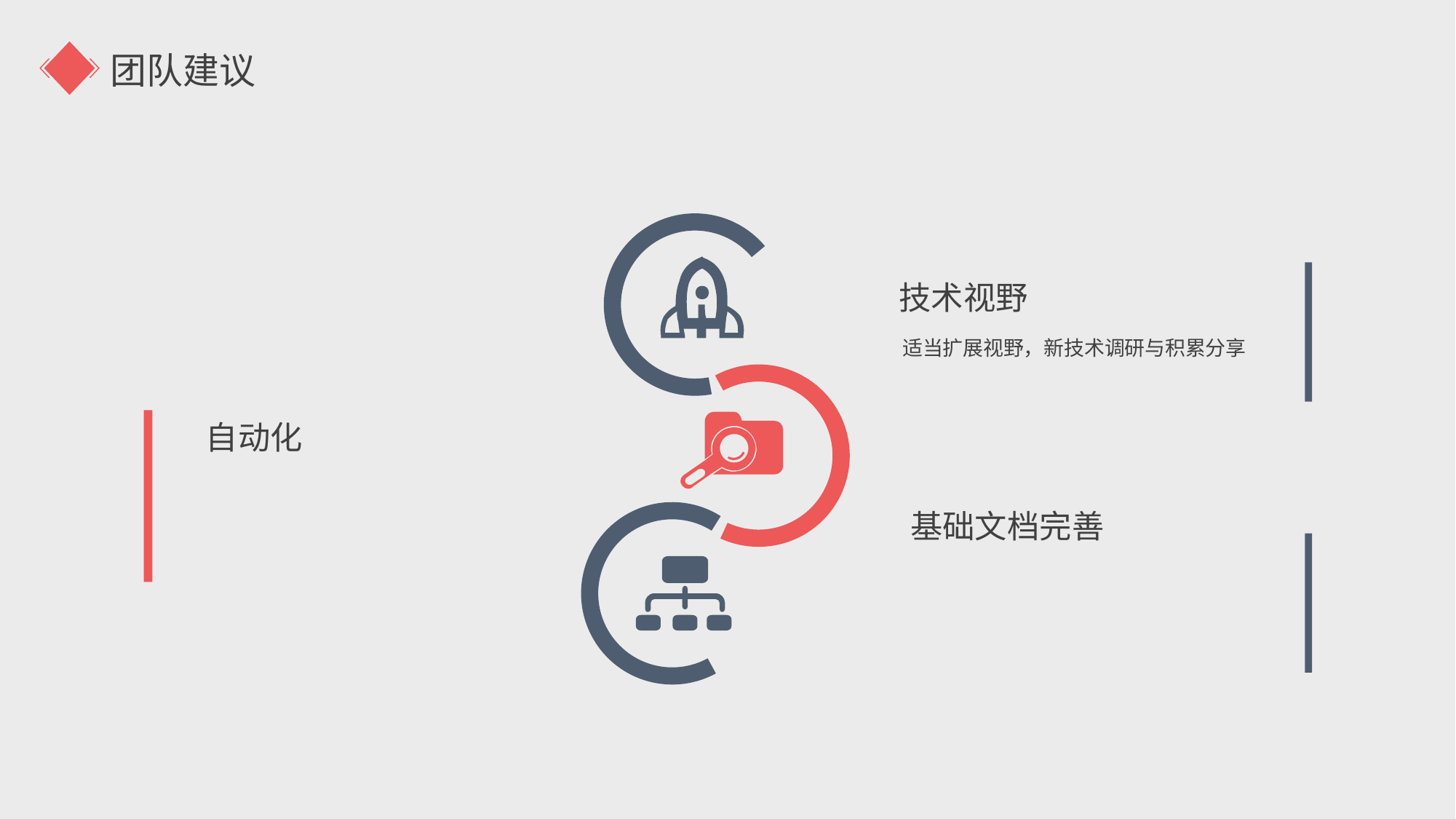

团队建议

技术视野
适当扩展视野，新技术调研与积累分享

自动化

基础文档完善